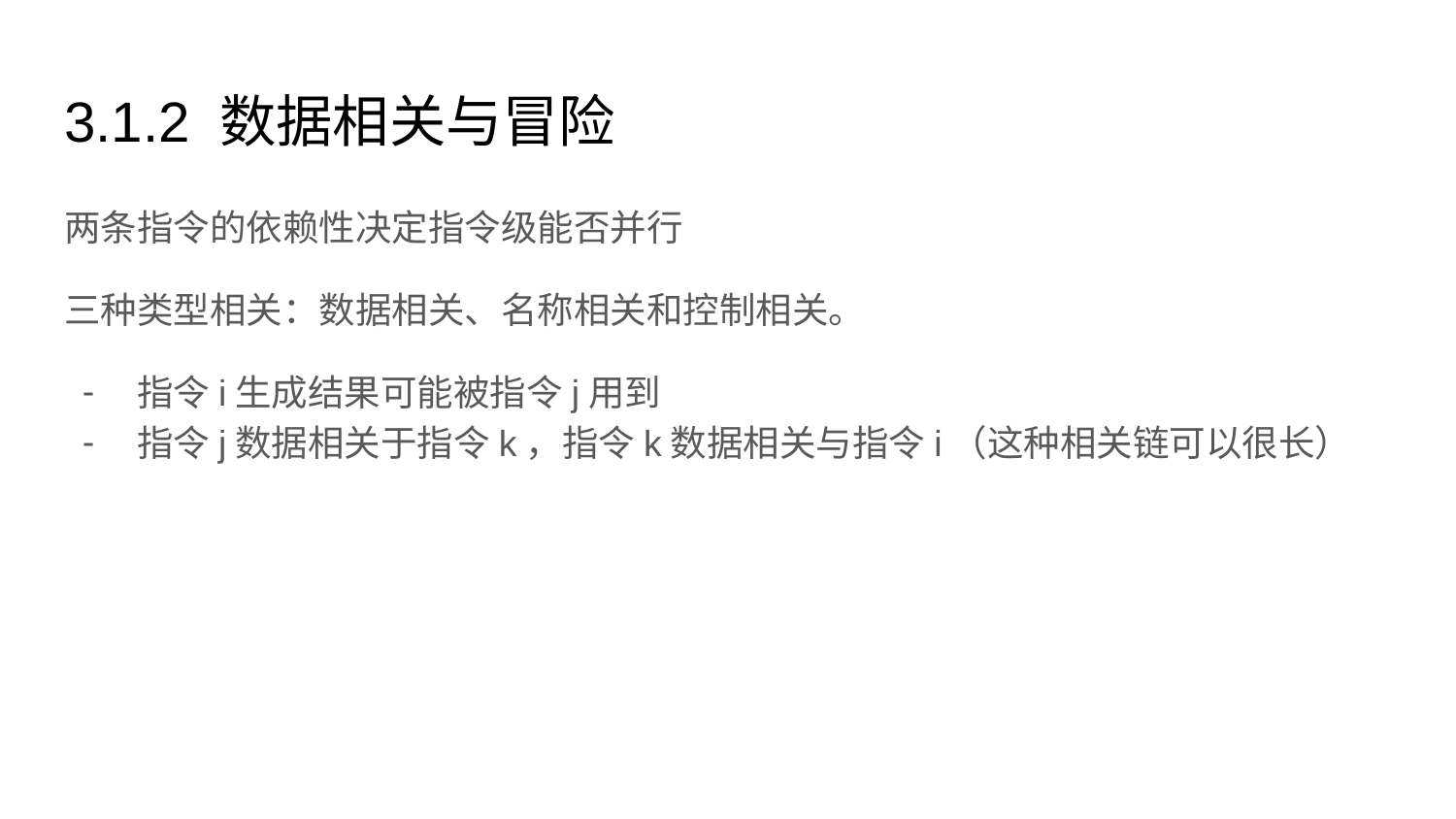

# 3.1.2 数据相关与冒险
两条指令的依赖性决定指令级能否并行
三种类型相关：数据相关、名称相关和控制相关。
指令i生成结果可能被指令j用到
指令j数据相关于指令k，指令k数据相关与指令i（这种相关链可以很长）